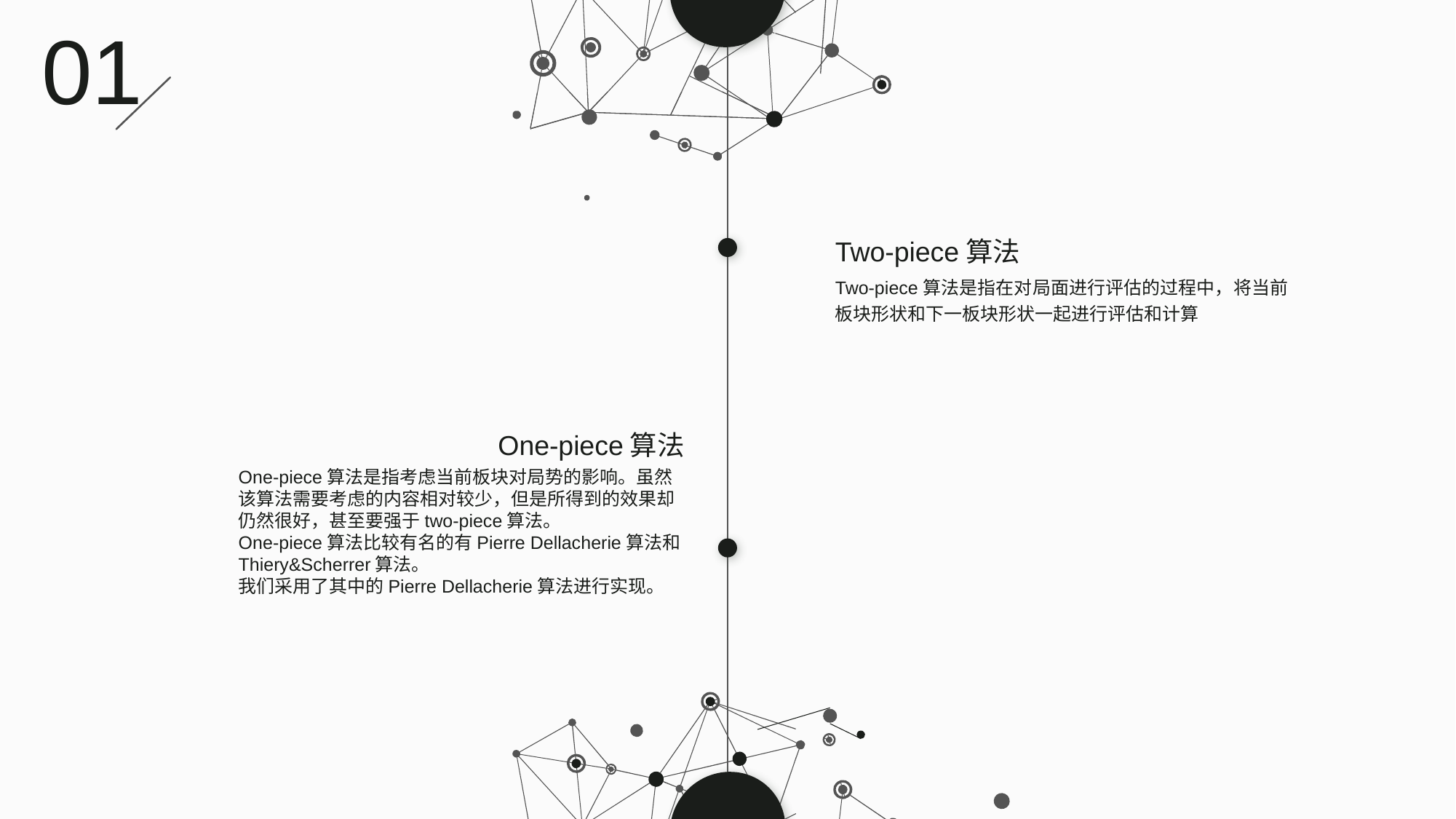

01
Two-piece算法

Two-piece算法是指在对局面进行评估的过程中，将当前板块形状和下一板块形状一起进行评估和计算

One-piece算法
One-piece算法是指考虑当前板块对局势的影响。虽然该算法需要考虑的内容相对较少，但是所得到的效果却仍然很好，甚至要强于two-piece算法。
One-piece算法比较有名的有Pierre Dellacherie算法和Thiery&Scherrer算法。
我们采用了其中的Pierre Dellacherie算法进行实现。